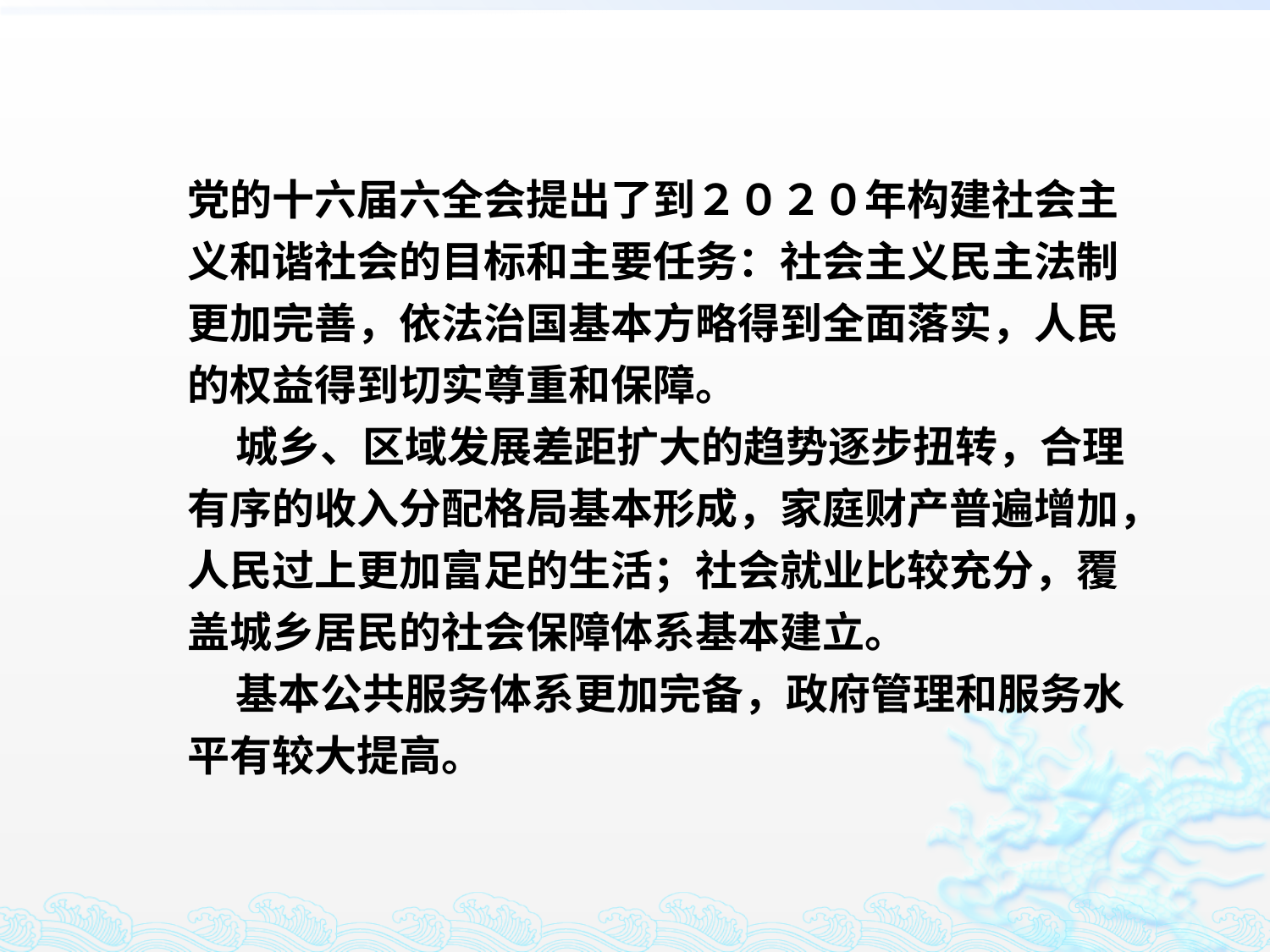

党的十六届六全会提出了到２０２０年构建社会主义和谐社会的目标和主要任务：社会主义民主法制更加完善，依法治国基本方略得到全面落实，人民的权益得到切实尊重和保障。
    城乡、区域发展差距扩大的趋势逐步扭转，合理有序的收入分配格局基本形成，家庭财产普遍增加，人民过上更加富足的生活；社会就业比较充分，覆盖城乡居民的社会保障体系基本建立。
    基本公共服务体系更加完备，政府管理和服务水平有较大提高。